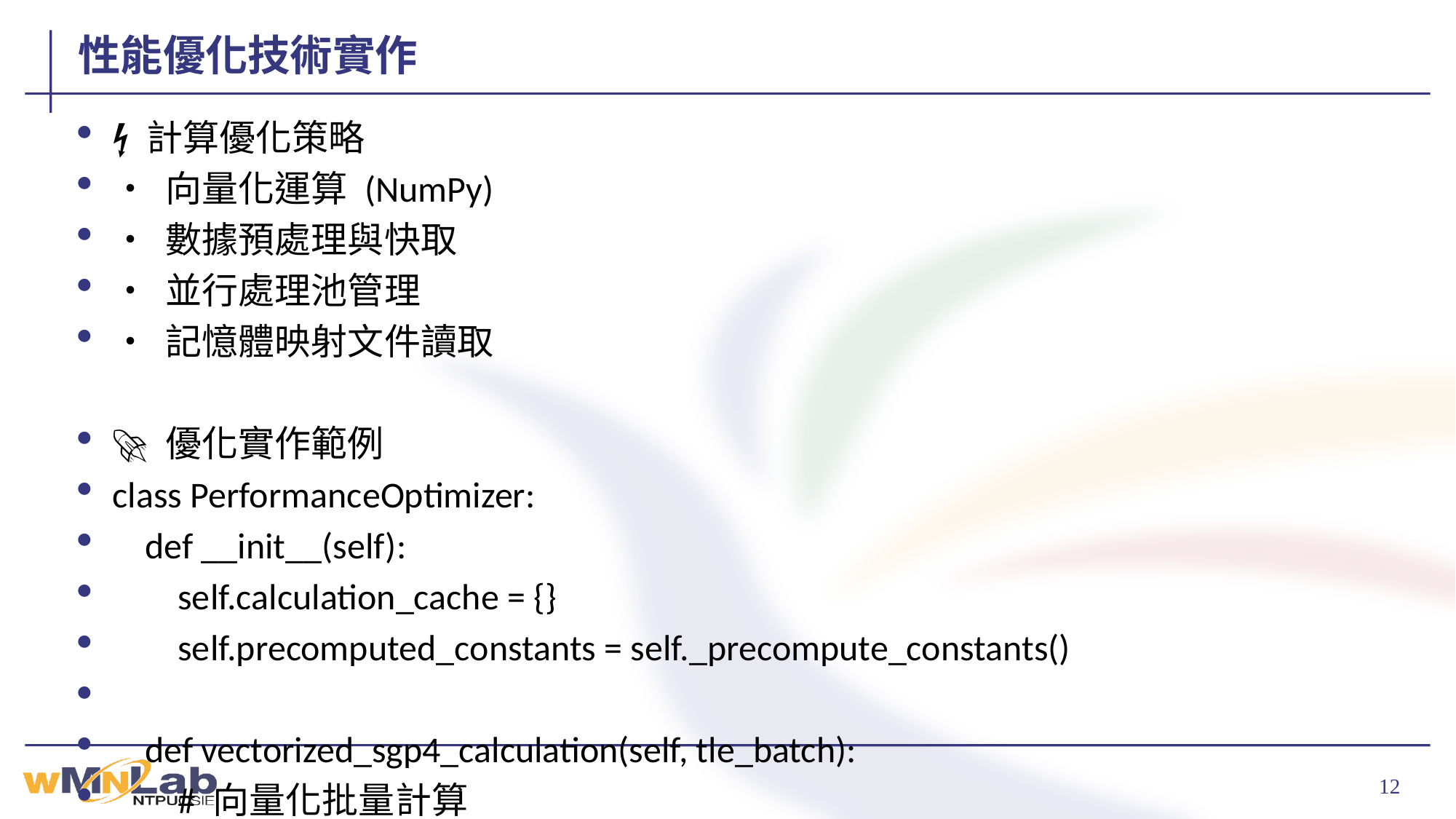

# 性能優化技術實作
⚡ 計算優化策略
• 向量化運算 (NumPy)
• 數據預處理與快取
• 並行處理池管理
• 記憶體映射文件讀取

🚀 優化實作範例
class PerformanceOptimizer:
    def __init__(self):
        self.calculation_cache = {}
        self.precomputed_constants = self._precompute_constants()

    def vectorized_sgp4_calculation(self, tle_batch):
        # 向量化批量計算
        positions = np.zeros((len(tle_batch), 3))
        velocities = np.zeros((len(tle_batch), 3))

        # 並行向量化計算
        for i, tle in enumerate(tle_batch):
            pos, vel = self._fast_sgp4_compute(tle)
            positions[i] = pos
            velocities[i] = vel

        return positions, velocities

    def memory_efficient_batch_processing(self, large_tle_file):
        # 流式處理，避免記憶體溢出
        with open(large_tle_file, 'r') as f:
            while True:
                batch = list(islice(f, 3000))  # 每批3000顆衛星
                if not batch:
                    break
                yield self._process_tle_batch(batch)